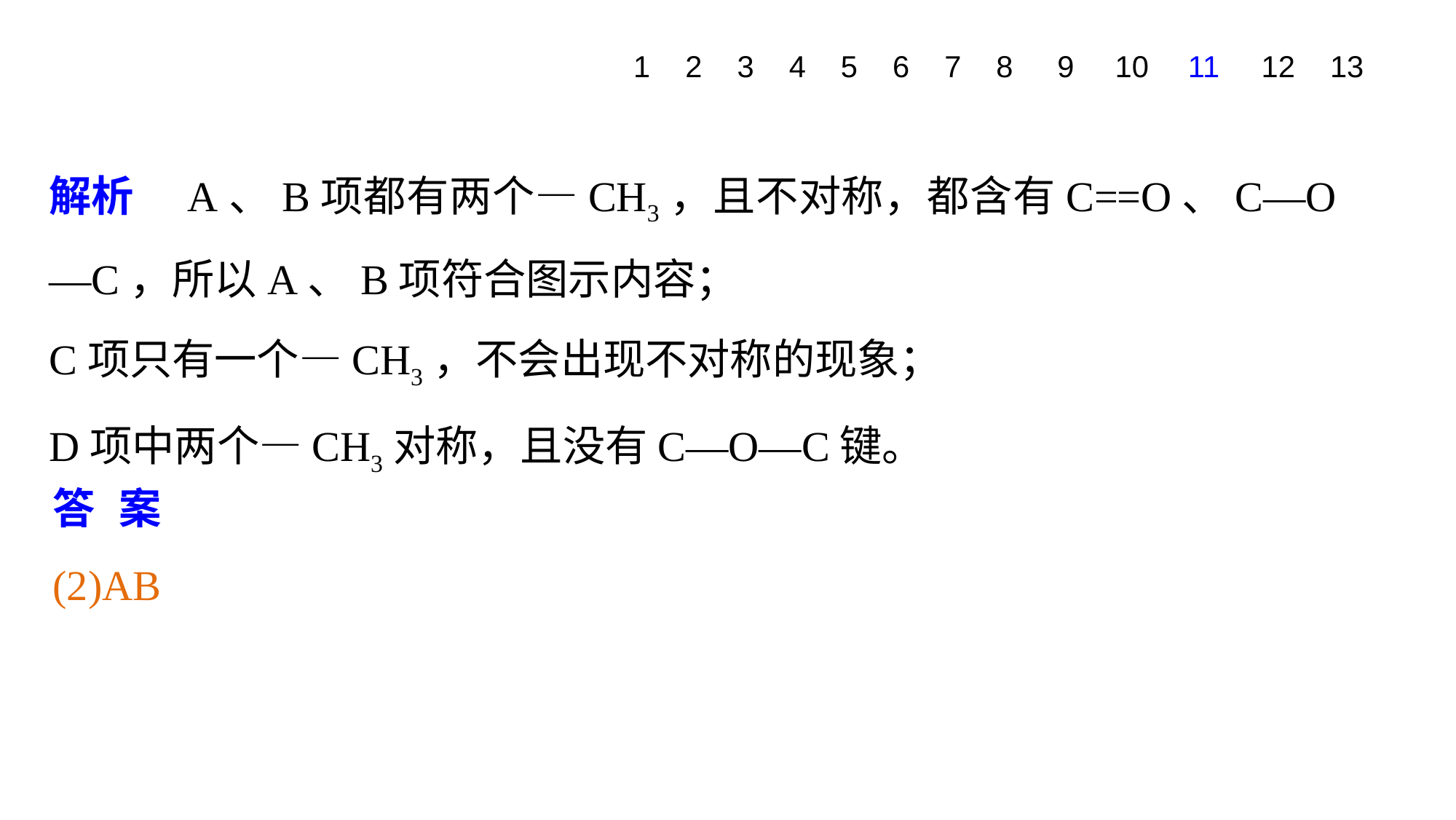

1
2
3
4
5
6
7
8
9
10
11
12
13
解析　A、B项都有两个—CH3，且不对称，都含有C==O、C—O—C，所以A、B项符合图示内容；
C项只有一个—CH3，不会出现不对称的现象；
D项中两个—CH3对称，且没有C—O—C键。
答案     (2)AB